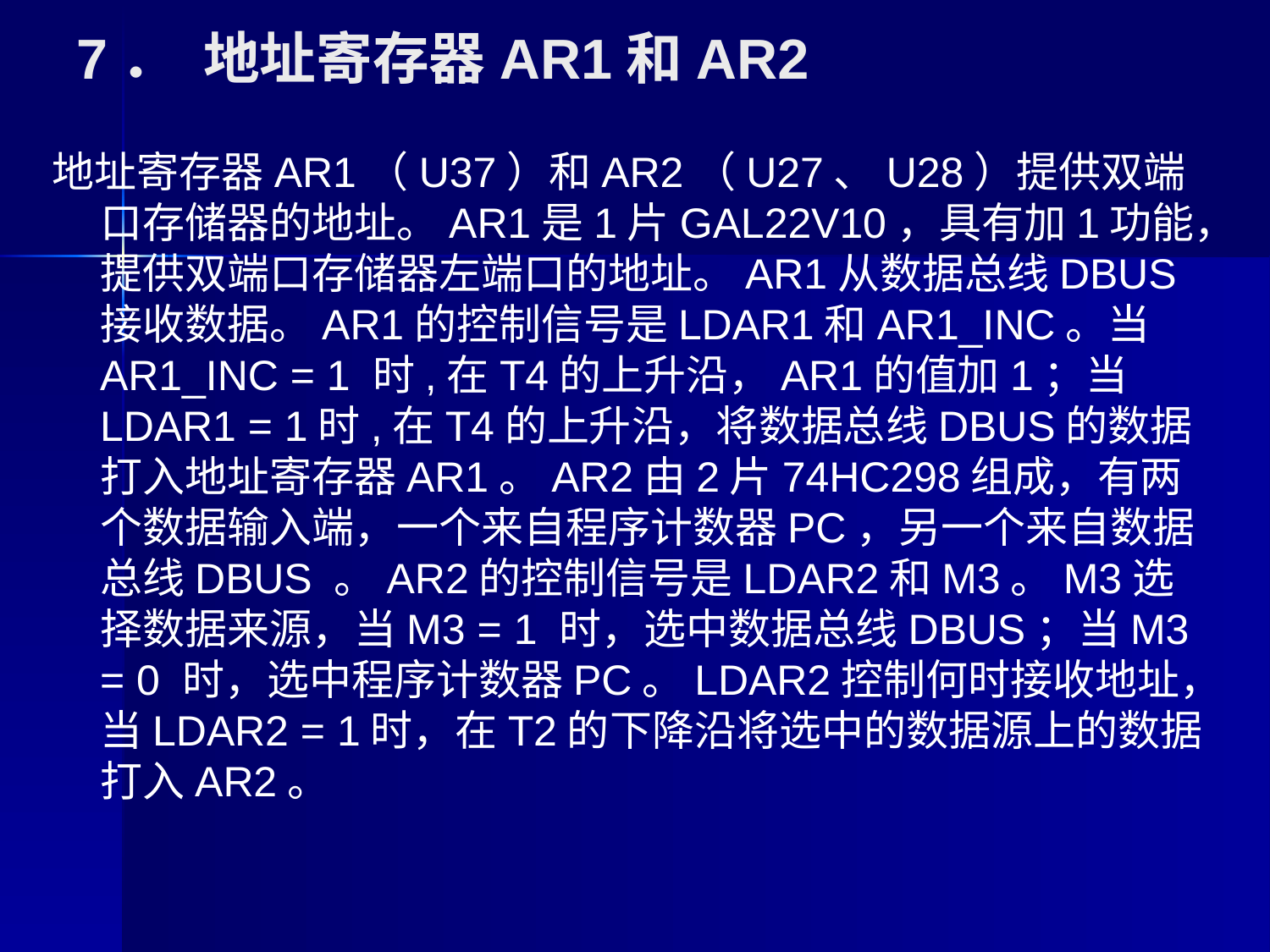

# 7．	地址寄存器AR1和AR2
地址寄存器AR1（U37）和AR2（U27、U28）提供双端口存储器的地址。AR1是1片GAL22V10，具有加1功能，提供双端口存储器左端口的地址。AR1从数据总线DBUS接收数据。AR1的控制信号是LDAR1和AR1_INC。当AR1_INC = 1 时,在T4的上升沿，AR1的值加1；当LDAR1 = 1时,在T4的上升沿，将数据总线DBUS的数据打入地址寄存器AR1。AR2由2片74HC298组成，有两个数据输入端，一个来自程序计数器PC，另一个来自数据总线DBUS 。AR2的控制信号是LDAR2和M3。M3选择数据来源，当M3 = 1 时，选中数据总线DBUS；当M3 = 0 时，选中程序计数器PC。LDAR2控制何时接收地址，当LDAR2 = 1时，在T2的下降沿将选中的数据源上的数据打入AR2。